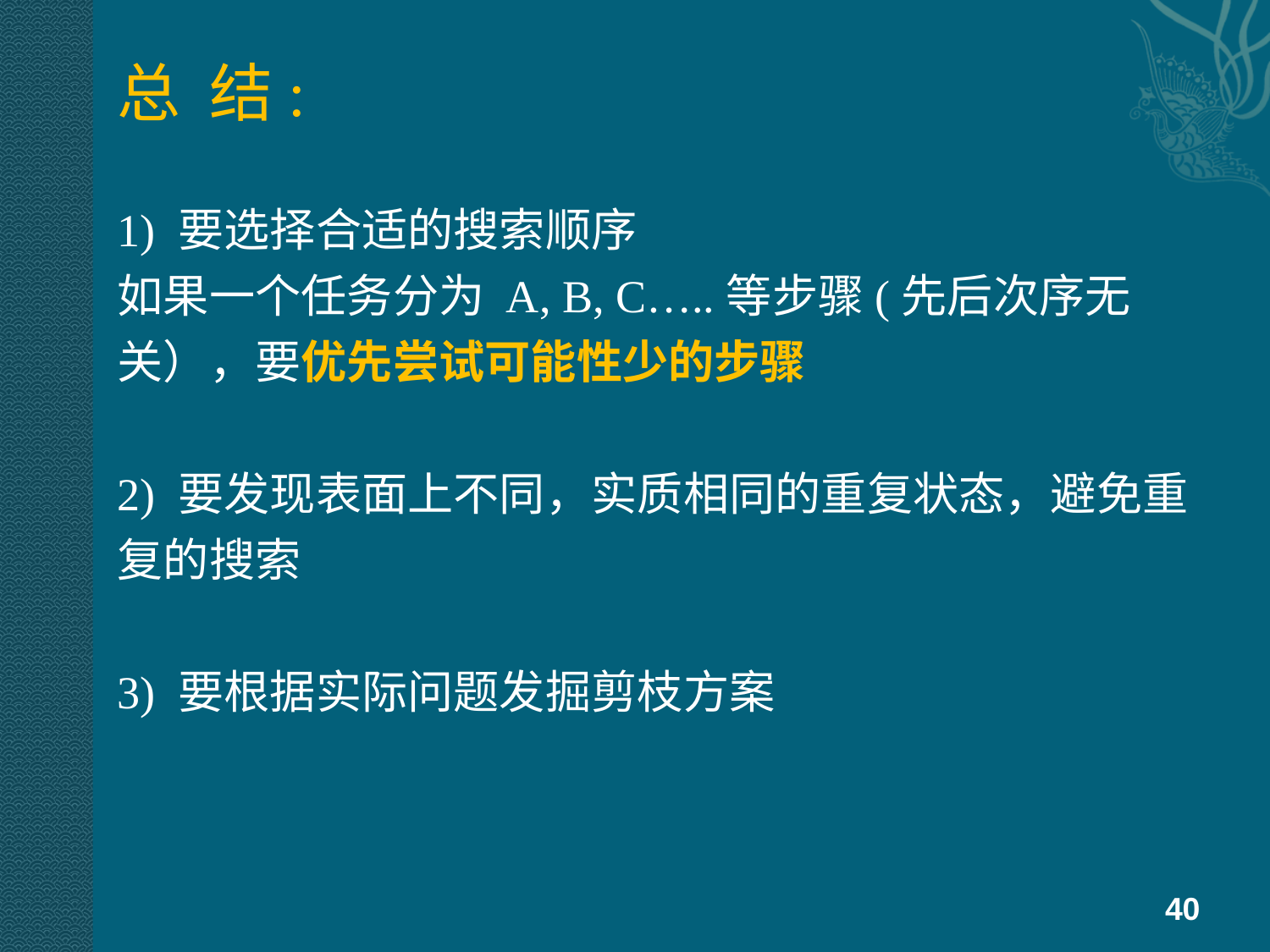

总  结:

1) 要选择合适的搜索顺序
如果一个任务分为 A, B, C…..等步骤(先后次序无关），要优先尝试可能性少的步骤

2) 要发现表面上不同，实质相同的重复状态，避免重复的搜索

3) 要根据实际问题发掘剪枝方案

40